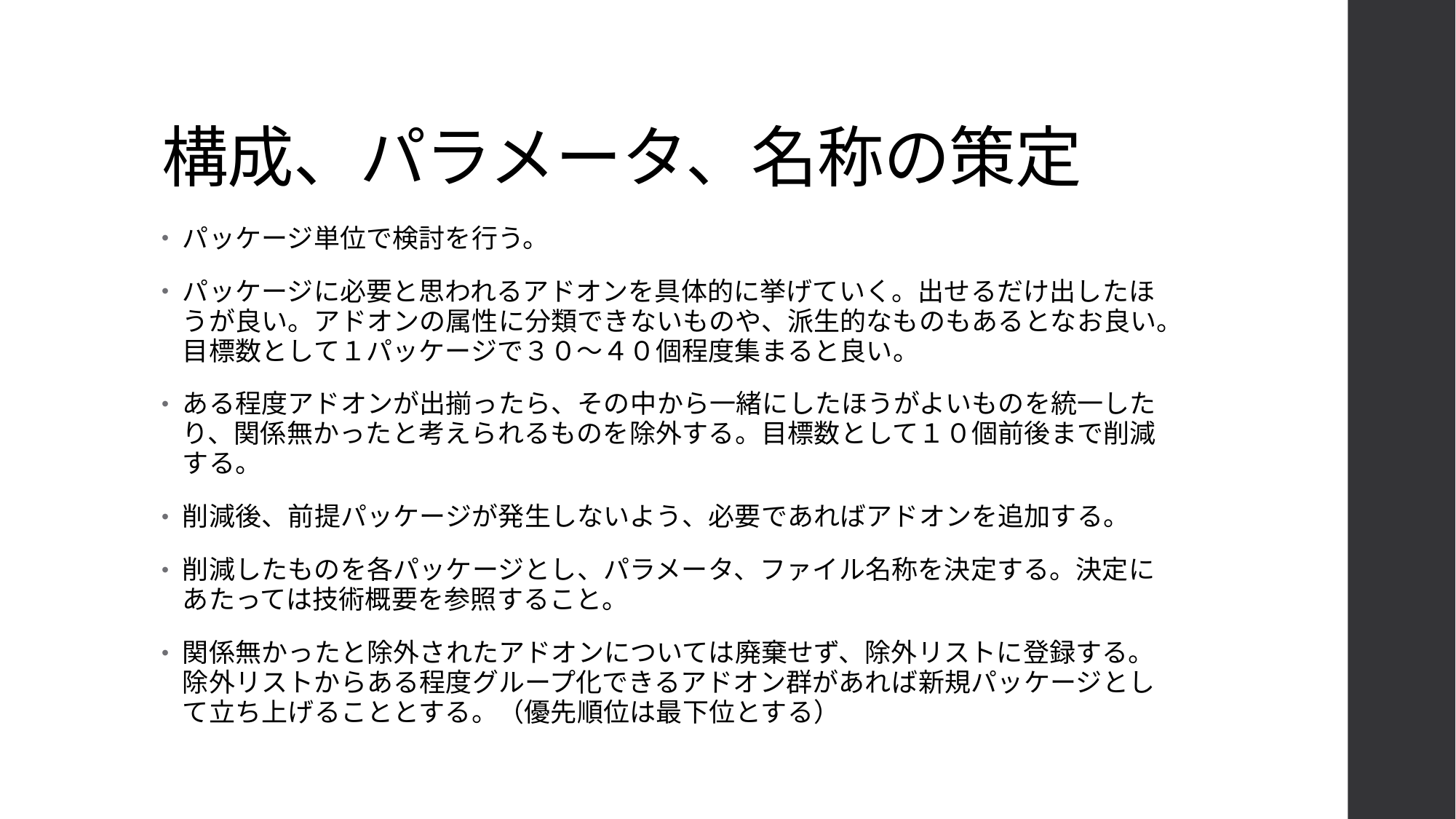

# 構成、パラメータ、名称の策定
パッケージ単位で検討を行う。
パッケージに必要と思われるアドオンを具体的に挙げていく。出せるだけ出したほうが良い。アドオンの属性に分類できないものや、派生的なものもあるとなお良い。目標数として１パッケージで３０～４０個程度集まると良い。
ある程度アドオンが出揃ったら、その中から一緒にしたほうがよいものを統一したり、関係無かったと考えられるものを除外する。目標数として１０個前後まで削減する。
削減後、前提パッケージが発生しないよう、必要であればアドオンを追加する。
削減したものを各パッケージとし、パラメータ、ファイル名称を決定する。決定にあたっては技術概要を参照すること。
関係無かったと除外されたアドオンについては廃棄せず、除外リストに登録する。除外リストからある程度グループ化できるアドオン群があれば新規パッケージとして立ち上げることとする。（優先順位は最下位とする）